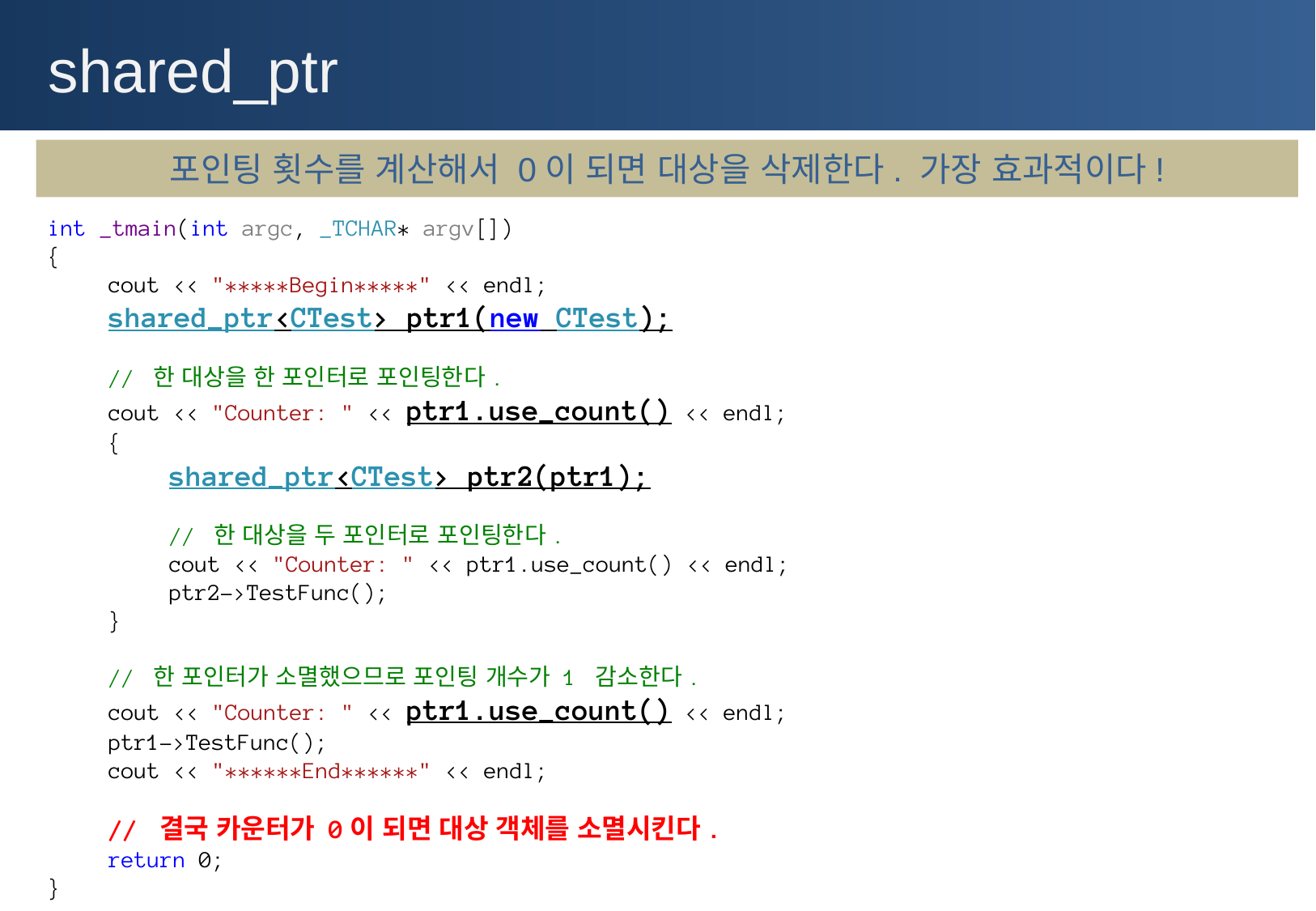

# shared_ptr
포인팅 횟수를 계산해서 0이 되면 대상을 삭제한다. 가장 효과적이다!
int _tmain(int argc, _TCHAR* argv[])
{
cout << "*****Begin*****" << endl;
shared_ptr<CTest> ptr1(new CTest);

// 한 대상을 한 포인터로 포인팅한다.
cout << "Counter: " << ptr1.use_count() << endl;
{
shared_ptr<CTest> ptr2(ptr1);

// 한 대상을 두 포인터로 포인팅한다.
cout << "Counter: " << ptr1.use_count() << endl;
ptr2->TestFunc();
}

// 한 포인터가 소멸했으므로 포인팅 개수가 1 감소한다.
cout << "Counter: " << ptr1.use_count() << endl;
ptr1->TestFunc();
cout << "******End******" << endl;

// 결국 카운터가 0이 되면 대상 객체를 소멸시킨다.
return 0;
}